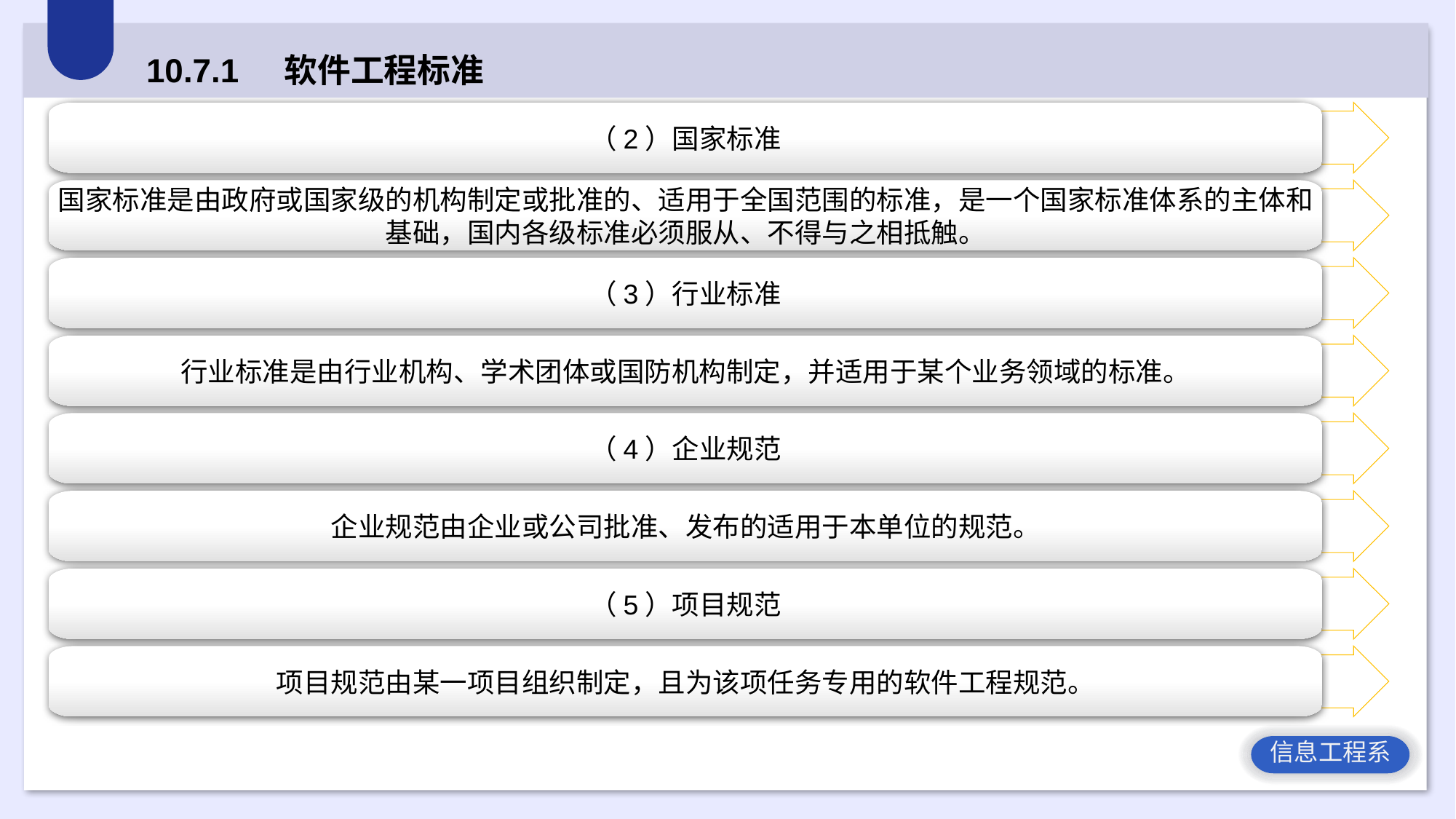

10.7.1    软件工程标准
（2）国家标准

国家标准是由政府或国家级的机构制定或批准的、适用于全国范围的标准，是一个国家标准体系的主体和基础，国内各级标准必须服从、不得与之相抵触。

（3）行业标准

行业标准是由行业机构、学术团体或国防机构制定，并适用于某个业务领域的标准。

（4）企业规范

企业规范由企业或公司批准、发布的适用于本单位的规范。

（5）项目规范

项目规范由某一项目组织制定，且为该项任务专用的软件工程规范。